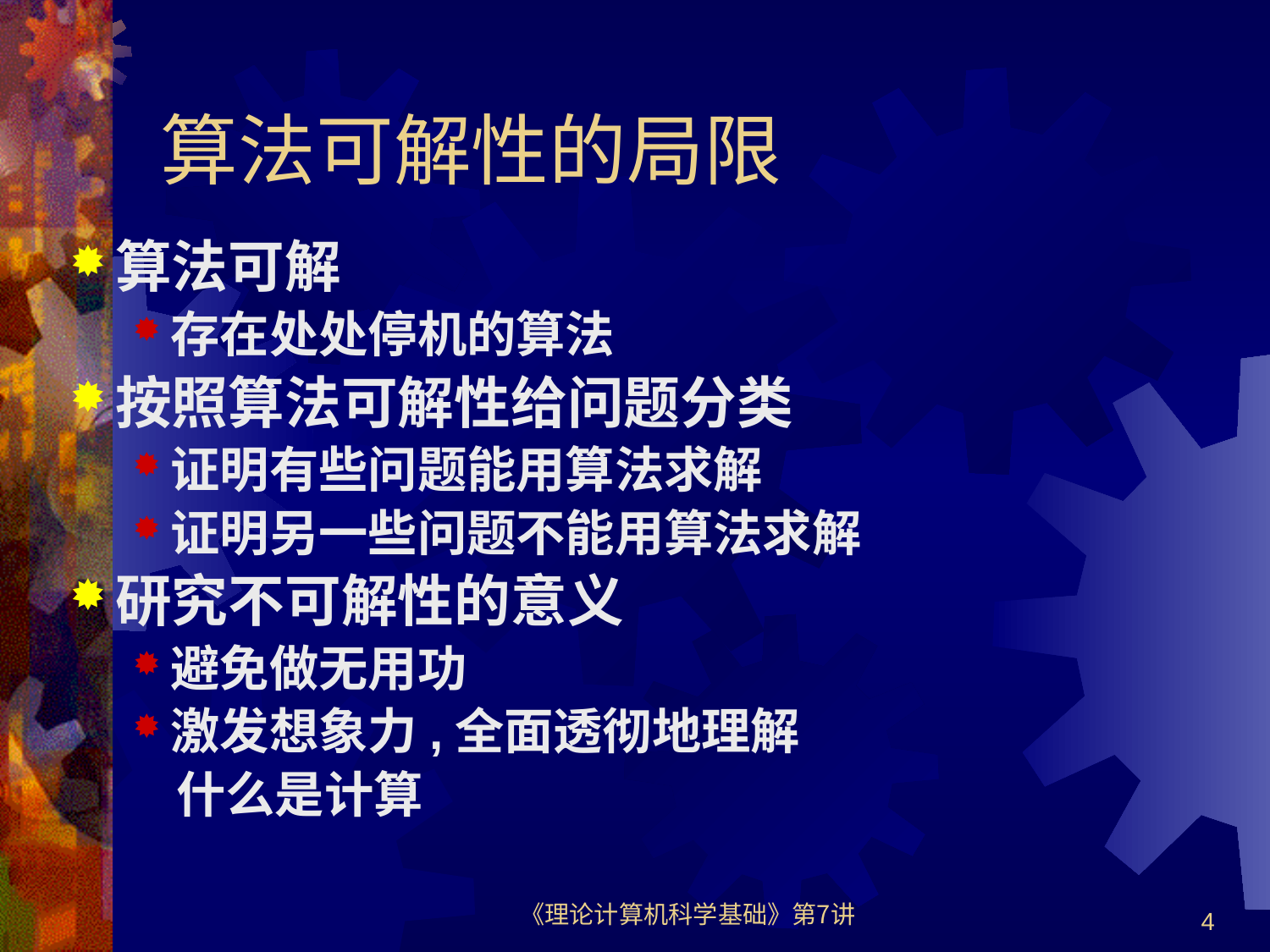

# 算法可解性的局限
算法可解
存在处处停机的算法
按照算法可解性给问题分类
证明有些问题能用算法求解
证明另一些问题不能用算法求解
研究不可解性的意义
避免做无用功
激发想象力,全面透彻地理解
   什么是计算
《理论计算机科学基础》第7讲
4